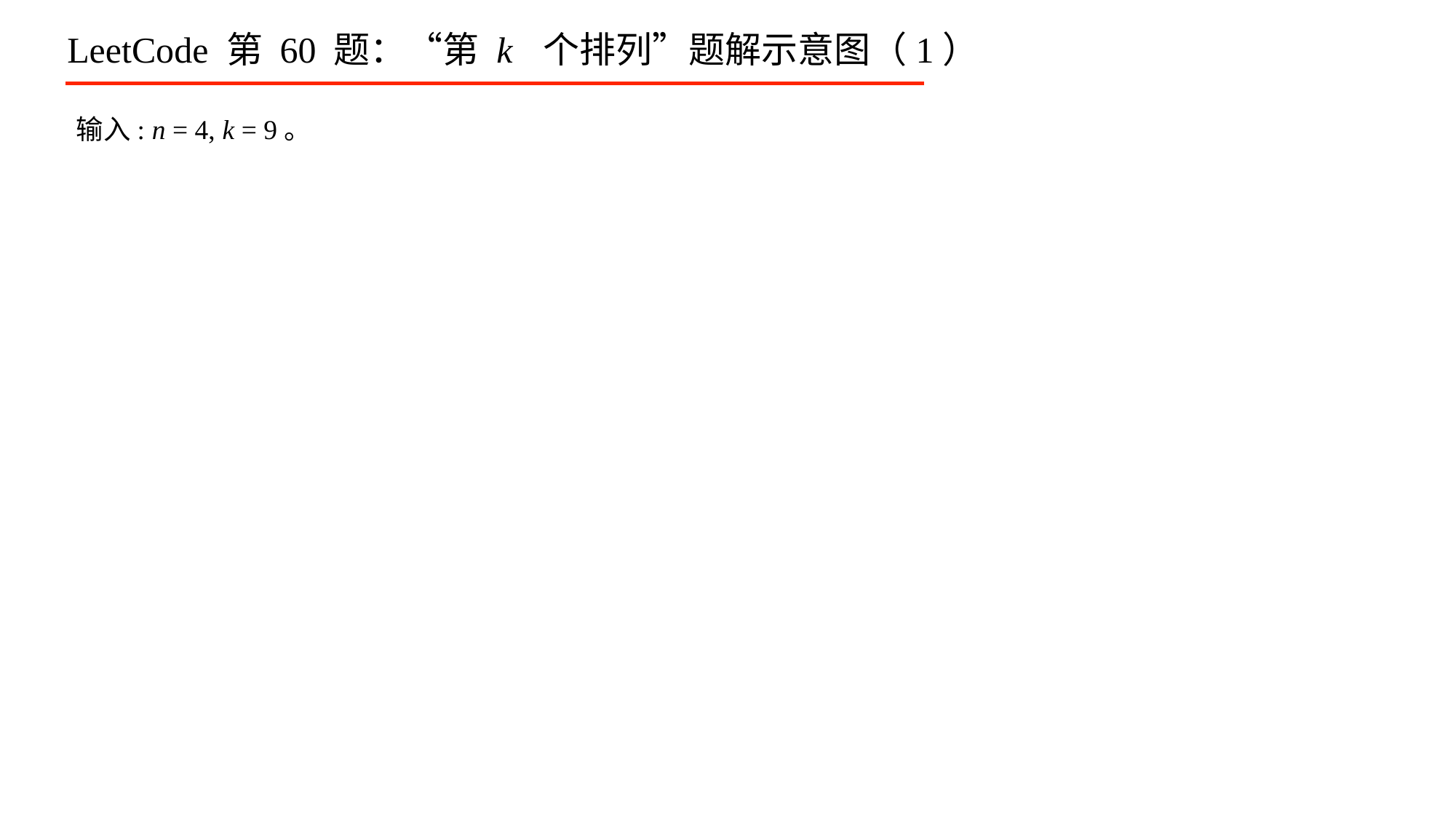

LeetCode 第 60 题：“第 k 个排列”题解示意图（1）
输入: n = 4, k = 9。